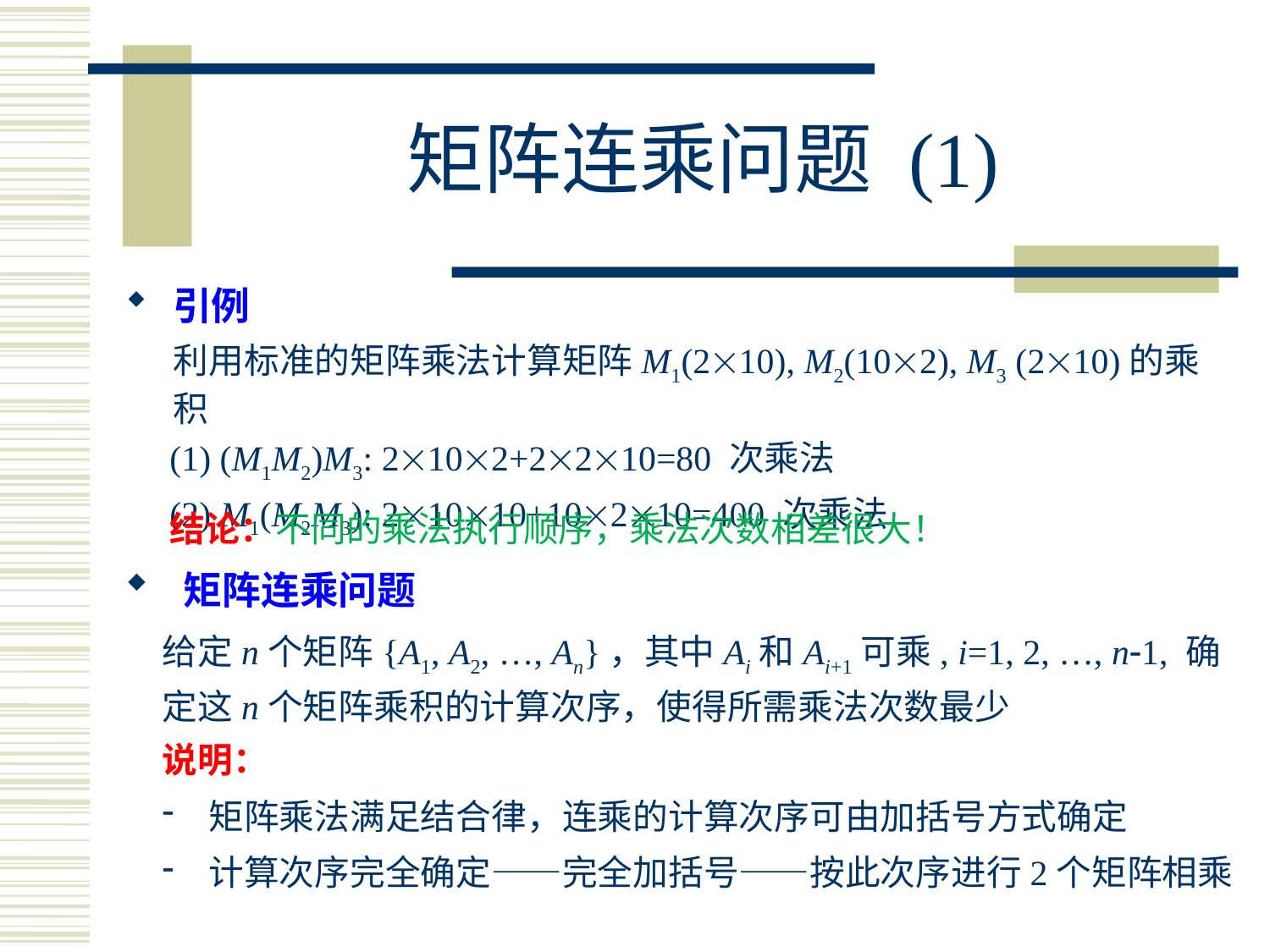

# 矩阵连乘问题 (1)
引例
    利用标准的矩阵乘法计算矩阵M1(2×10), M2(10×2), M3 (2×10)的乘积
     (1) (M1M2)M3: 2×10×2+2×2×10=80 次乘法
     (2) M1(M2M3): 2×10×10+10×2×10=400 次乘法
 结论：不同的乘法执行顺序，乘法次数相差很大！
  矩阵连乘问题
给定n个矩阵{A1, A2, …, An}，其中Ai和Ai+1可乘, i=1, 2, …, n−1, 确定这n个矩阵乘积的计算次序，使得所需乘法次数最少
说明：
 矩阵乘法满足结合律，连乘的计算次序可由加括号方式确定
 计算次序完全确定——完全加括号——按此次序进行2个矩阵相乘